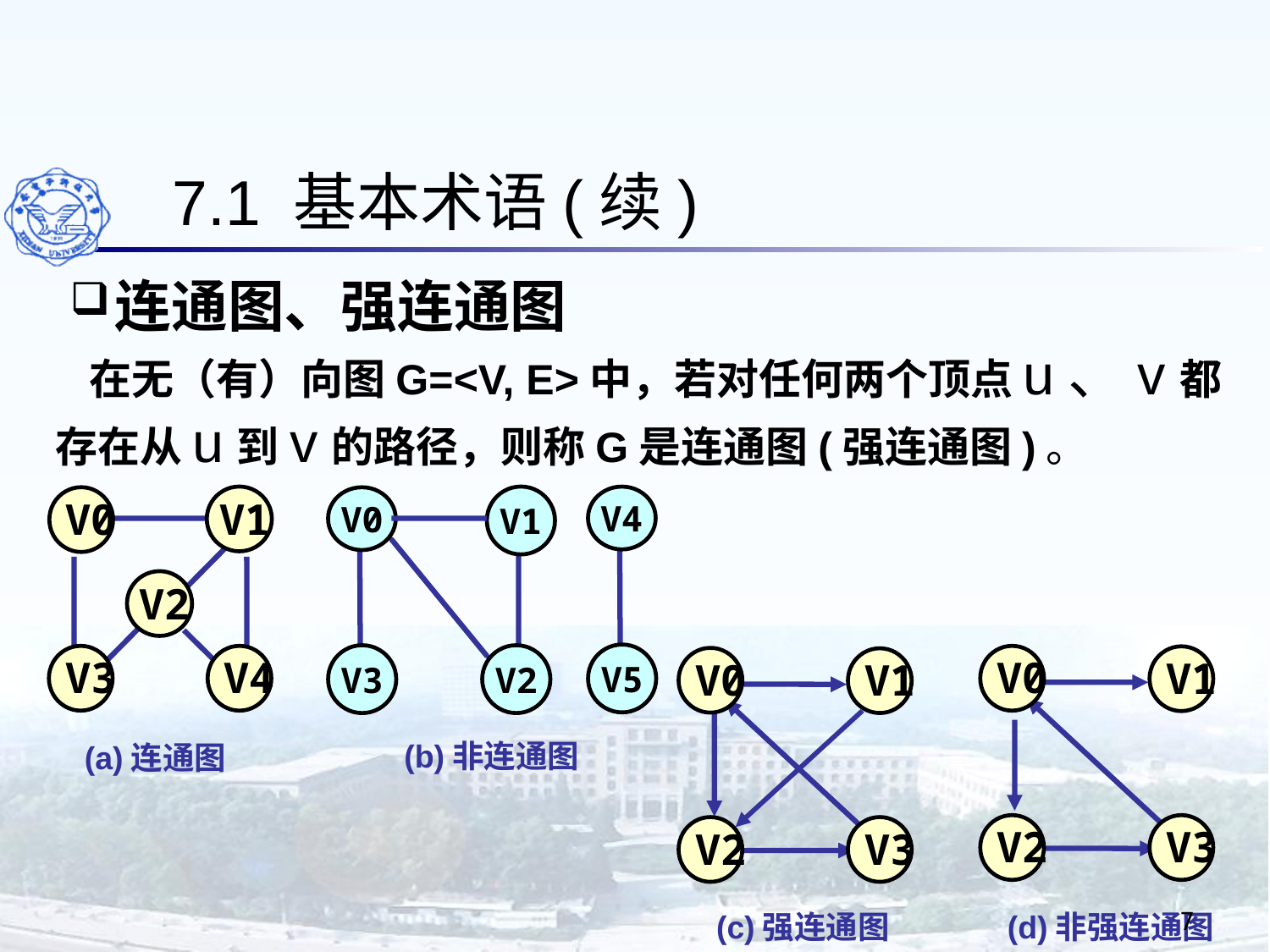

7.1 基本术语(续)
连通图、强连通图
  在无（有）向图G=<V, E>中，若对任何两个顶点u、v都存在从u到v的路径，则称G是连通图(强连通图)。
 V0

 V1

 V2

 V3

 V4

V1
V4
V0

V5
V3
V2
 V0

 V1

 V2

 V3

 V0

 V1

(b)非连通图
(a)连通图
 V2

 V3

7
(c)强连通图
(d)非强连通图